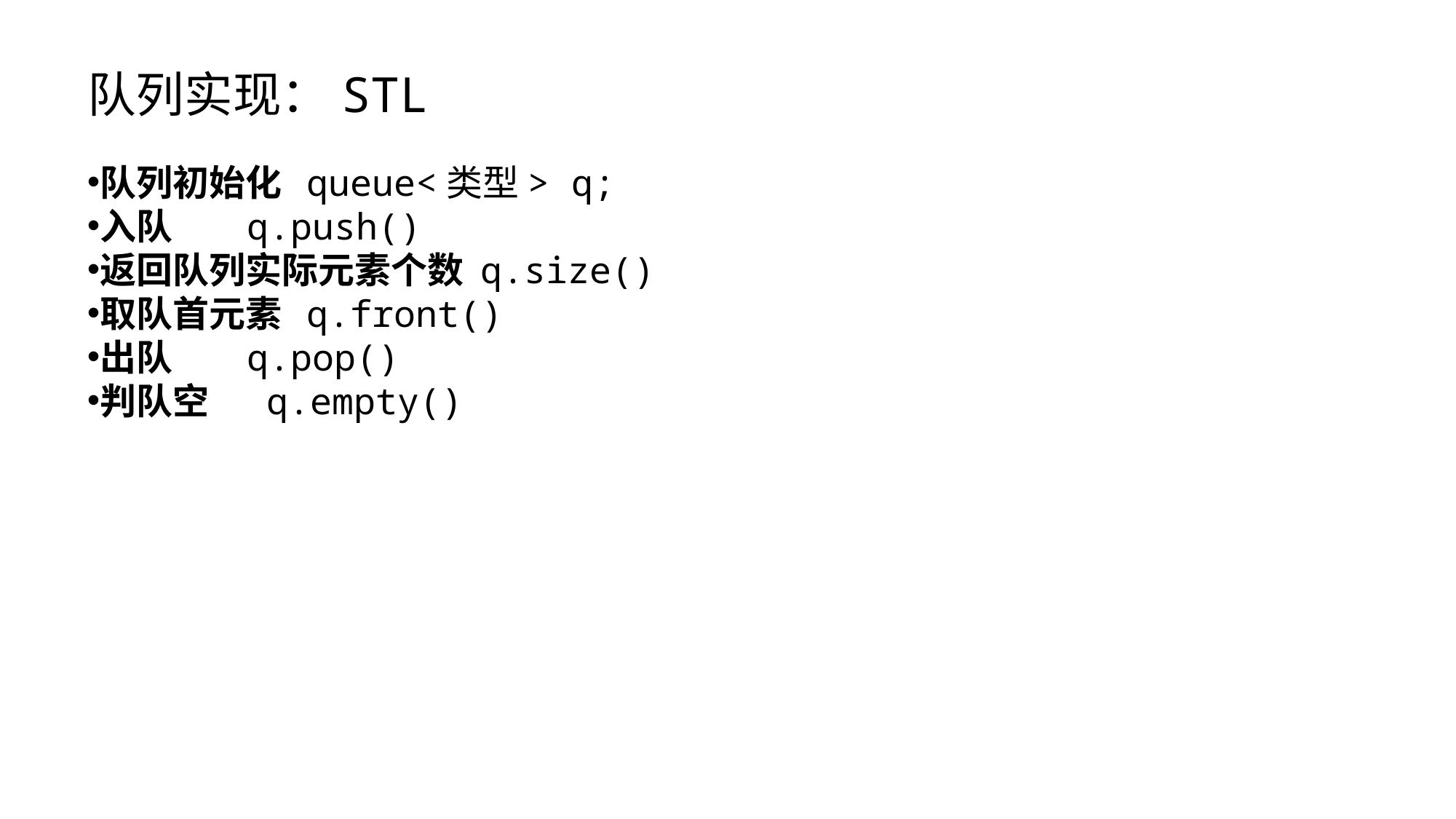

队列实现：STL
队列初始化  queue<类型> q;
入队        q.push()
返回队列实际元素个数 q.size()
取队首元素  q.front()
出队        q.pop()
判队空      q.empty()